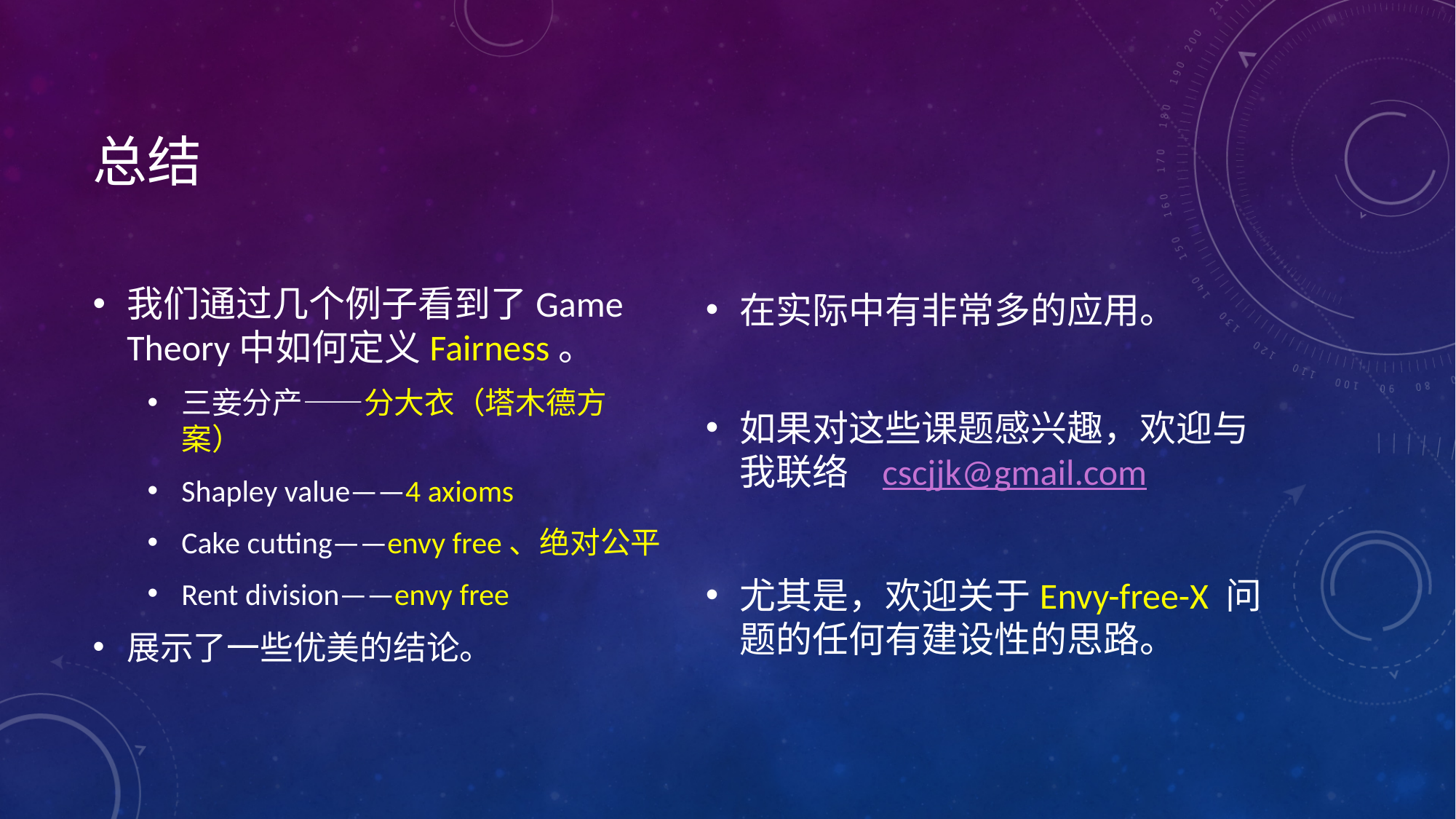

# 总结
我们通过几个例子看到了Game Theory中如何定义Fairness。
三妾分产——分大衣（塔木德方案）
Shapley value——4 axioms
Cake cutting——envy free、绝对公平
Rent division——envy free
展示了一些优美的结论。
在实际中有非常多的应用。

如果对这些课题感兴趣，欢迎与我联络   cscjjk@gmail.com

尤其是，欢迎关于Envy-free-X 问题的任何有建设性的思路。